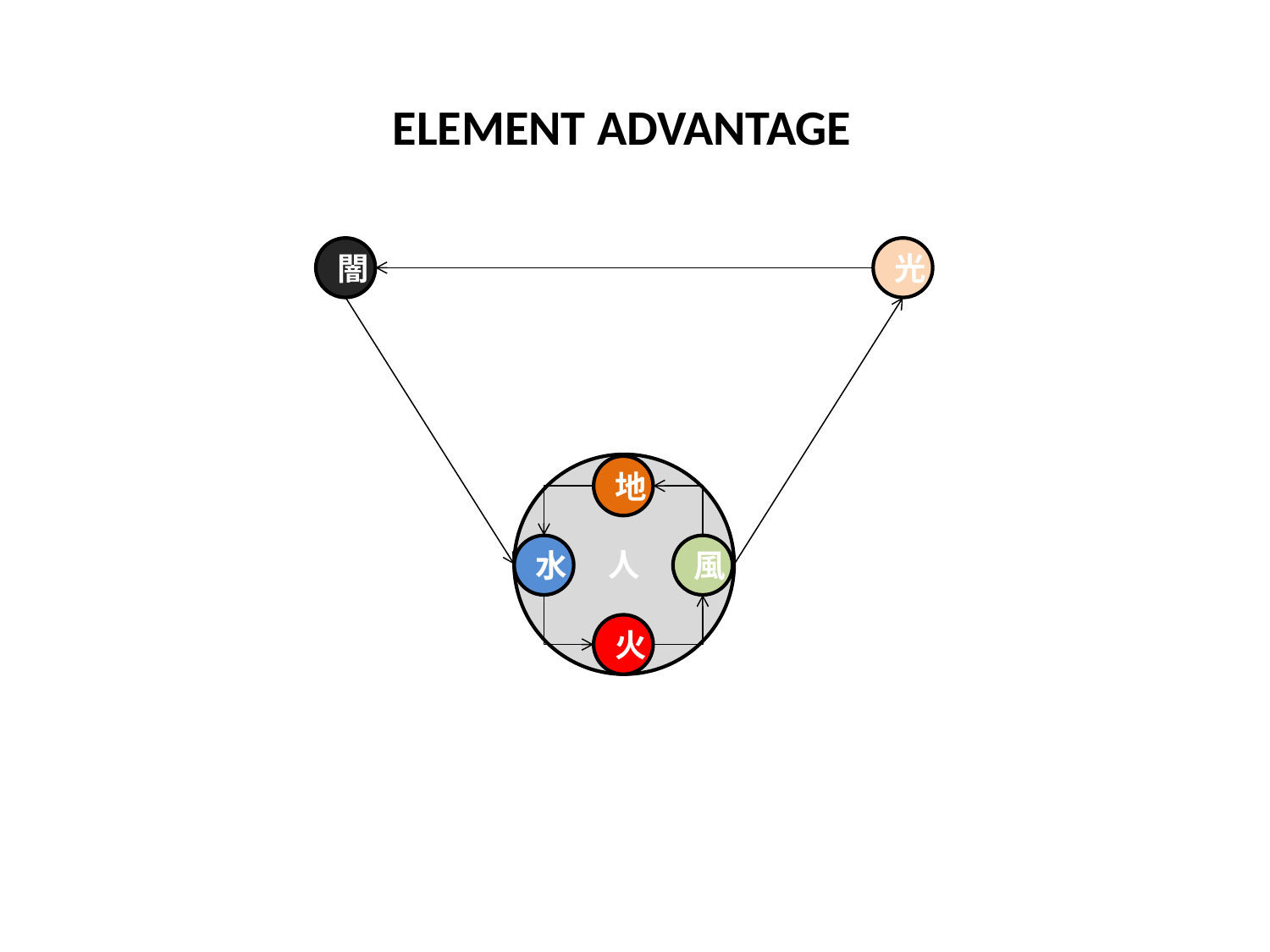

ELEMENT ADVANTAGE
闇
光
人
地
水
風
火